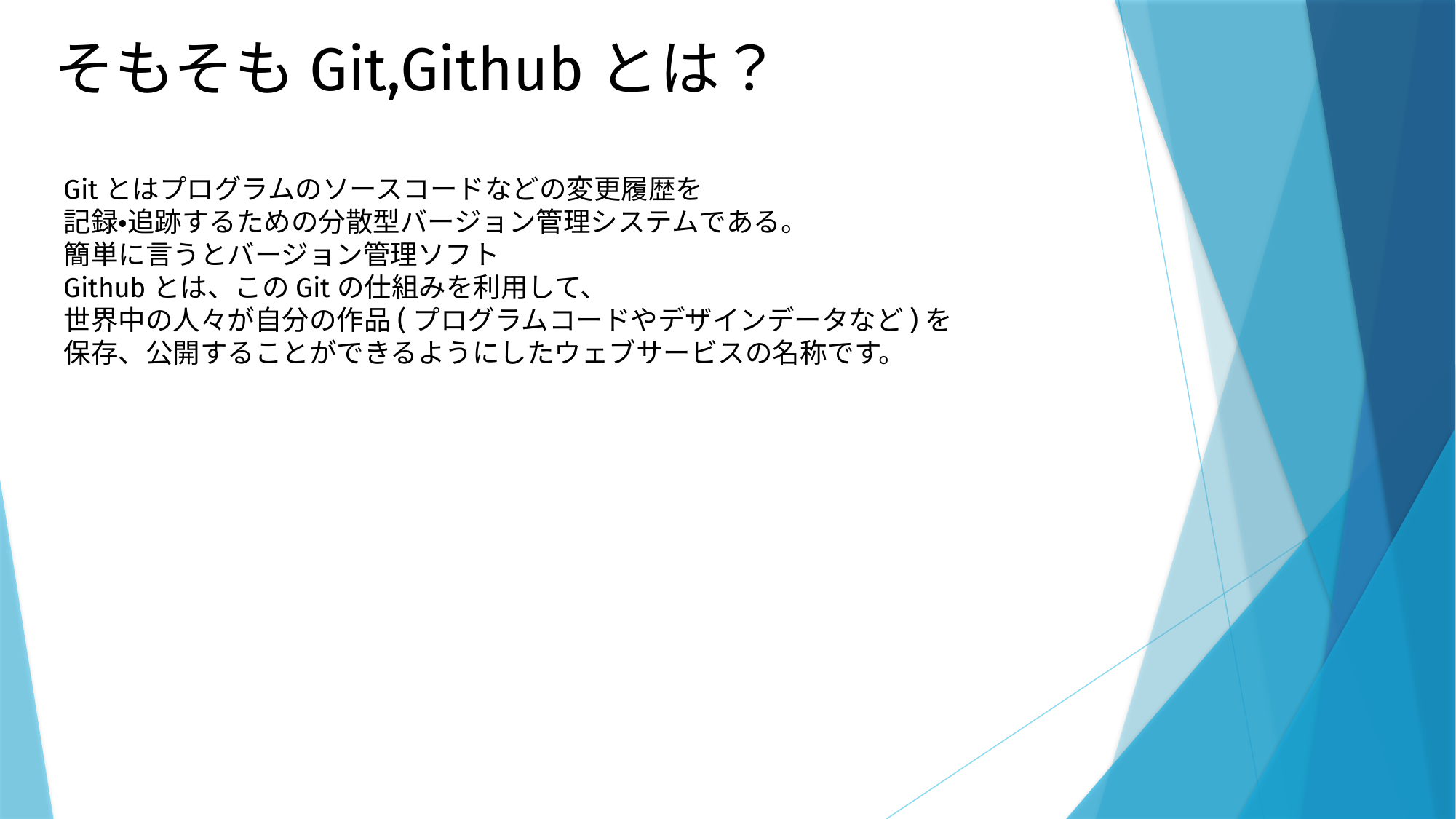

そもそもGit,Githubとは？
Gitとはプログラムのソースコードなどの変更履歴を
記録・追跡するための分散型バージョン管理システムである。
簡単に言うとバージョン管理ソフト
Githubとは、このGitの仕組みを利用して、
世界中の人々が自分の作品(プログラムコードやデザインデータなど)を
保存、公開することができるようにしたウェブサービスの名称です。